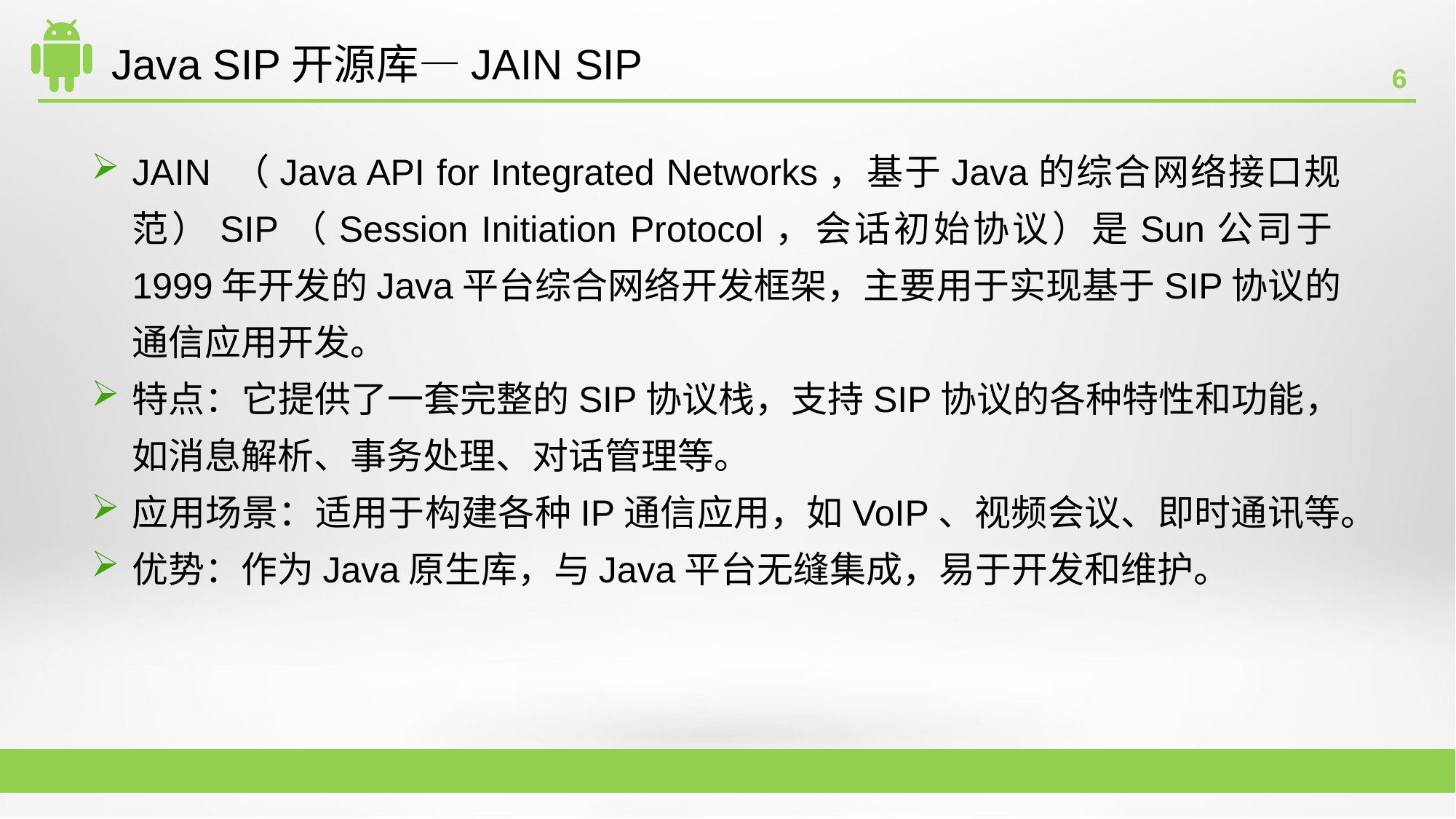

# Java SIP开源库—JAIN SIP
JAIN （Java API for Integrated Networks，基于Java的综合网络接口规范）SIP（Session Initiation Protocol，会话初始协议）是Sun公司于1999年开发的Java平台综合网络开发框架，主要用于实现基于SIP协议的通信应用开发。
特点：它提供了一套完整的SIP协议栈，支持SIP协议的各种特性和功能，如消息解析、事务处理、对话管理等。
应用场景：适用于构建各种IP通信应用，如VoIP、视频会议、即时通讯等。
优势：作为Java原生库，与Java平台无缝集成，易于开发和维护。